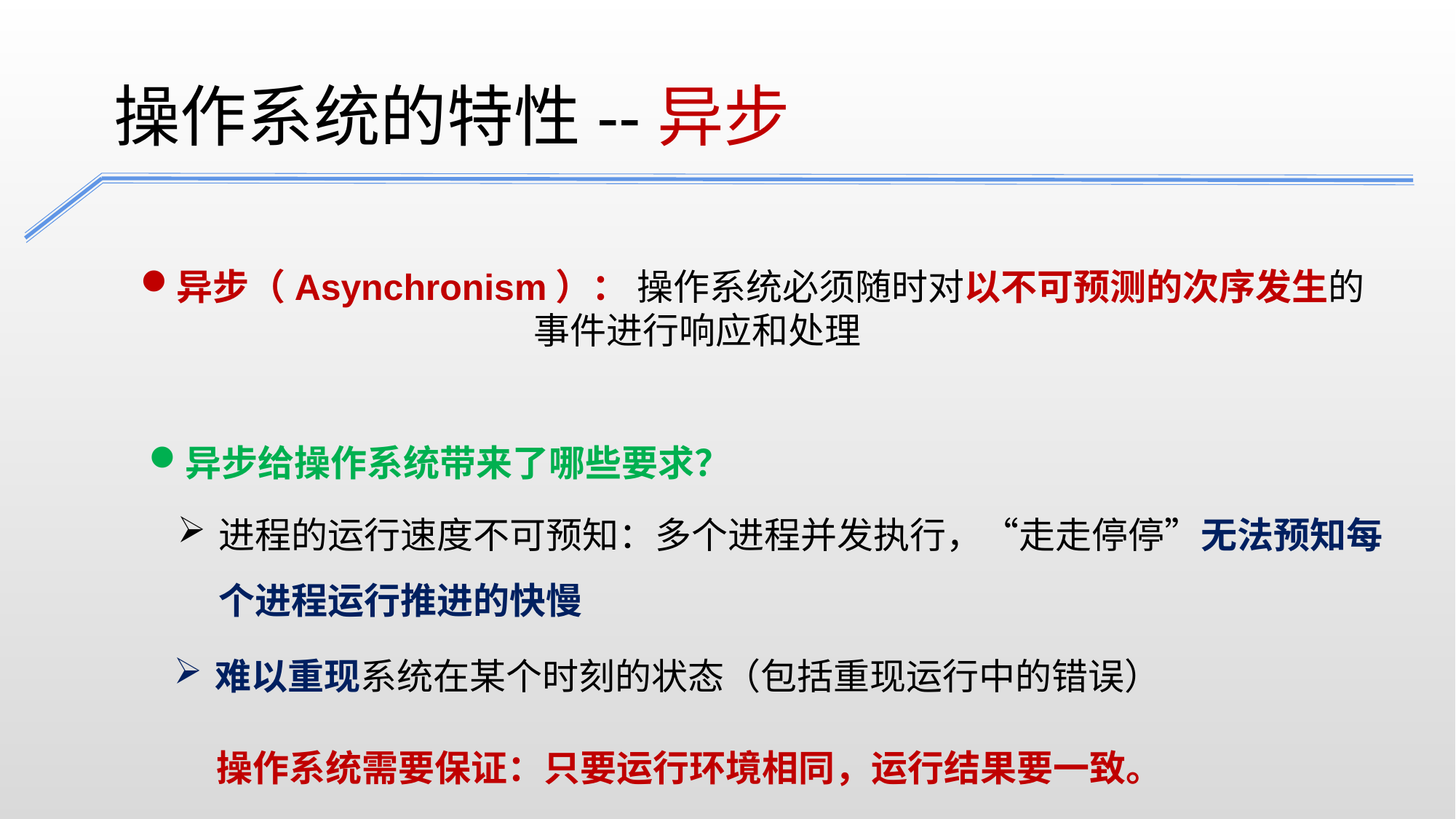

操作系统的特性--异步
异步（Asynchronism）： 操作系统必须随时对以不可预测的次序发生的
                                               事件进行响应和处理

异步给操作系统带来了哪些要求？
进程的运行速度不可预知：多个进程并发执行，“走走停停”无法预知每个进程运行推进的快慢
难以重现系统在某个时刻的状态（包括重现运行中的错误）
操作系统需要保证：只要运行环境相同，运行结果要一致。